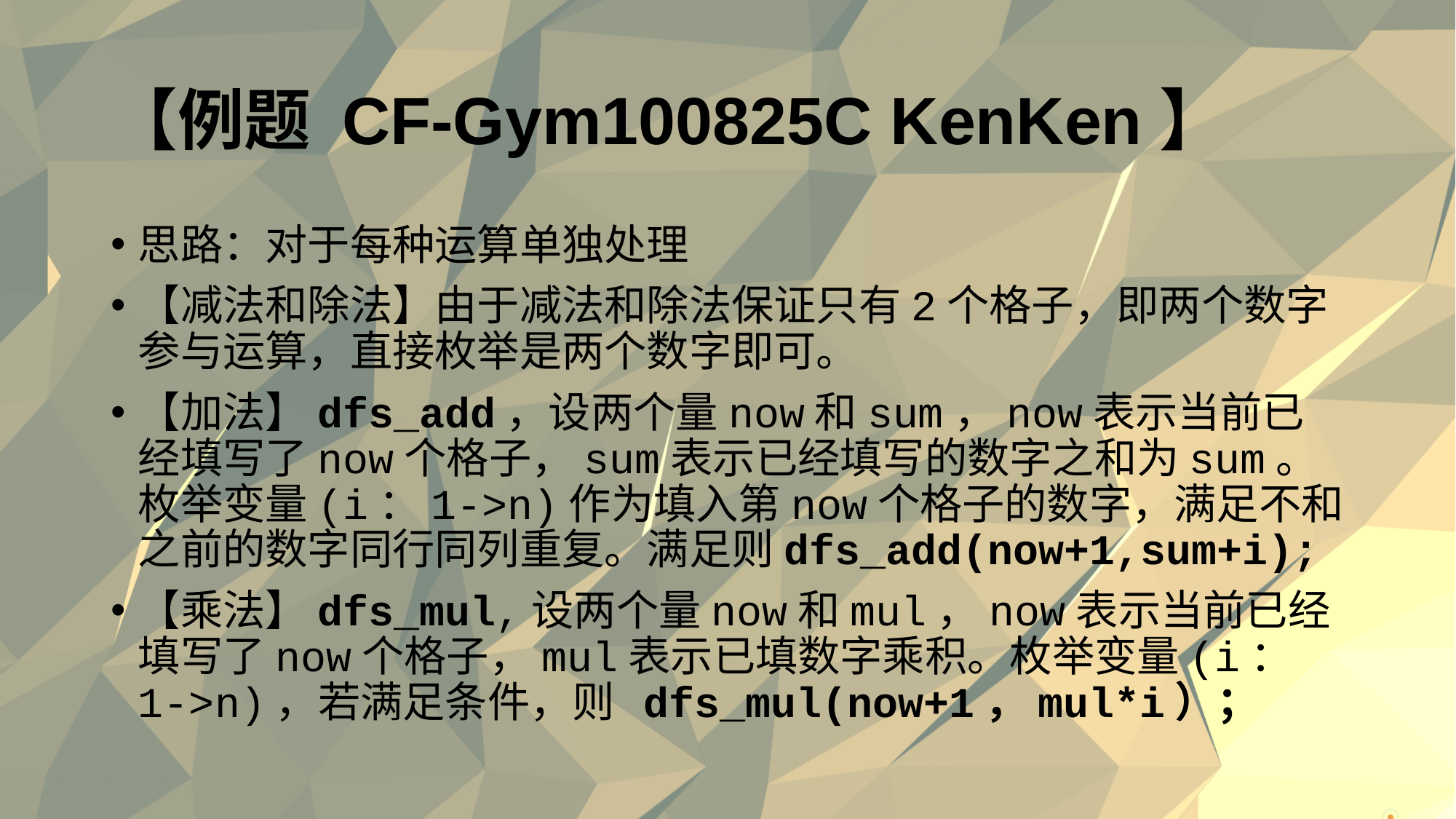

# 【例题 CF-Gym100825C KenKen】
思路：对于每种运算单独处理
【减法和除法】由于减法和除法保证只有2个格子，即两个数字参与运算，直接枚举是两个数字即可。
【加法】dfs_add，设两个量now和sum，now表示当前已经填写了now个格子，sum表示已经填写的数字之和为sum。枚举变量(i：1->n)作为填入第now个格子的数字，满足不和之前的数字同行同列重复。满足则dfs_add(now+1,sum+i);
【乘法】dfs_mul,设两个量now和mul，now表示当前已经填写了now个格子，mul表示已填数字乘积。枚举变量(i：1->n)，若满足条件，则  dfs_mul(now+1，mul*i）；